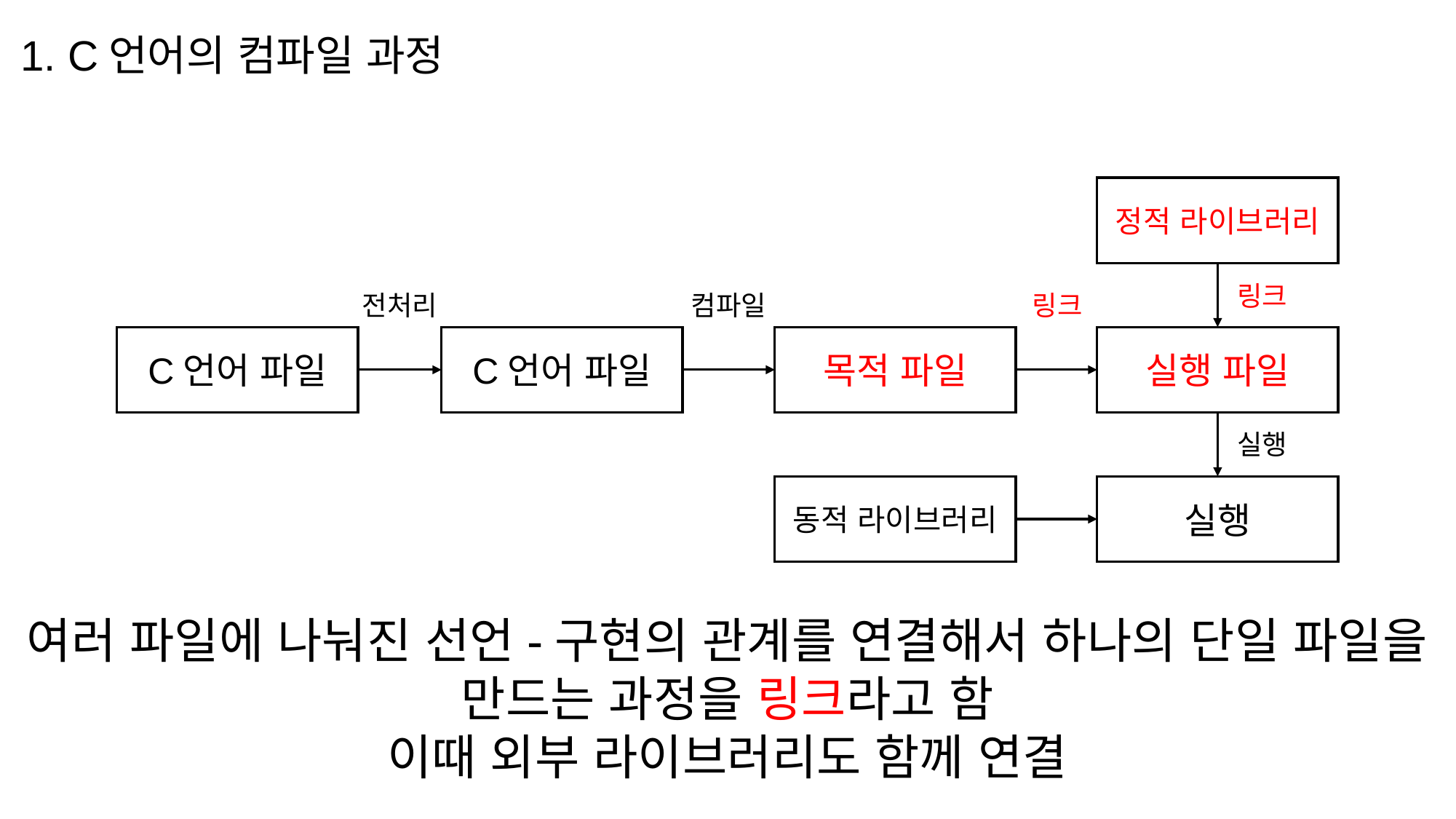

1. C언어의 컴파일 과정
정적 라이브러리
링크
링크
전처리
컴파일
실행 파일
C언어 파일
목적 파일
C언어 파일
실행
동적 라이브러리
실행
여러 파일에 나눠진 선언-구현의 관계를 연결해서 하나의 단일 파일을
만드는 과정을 링크라고 함
이때 외부 라이브러리도 함께 연결